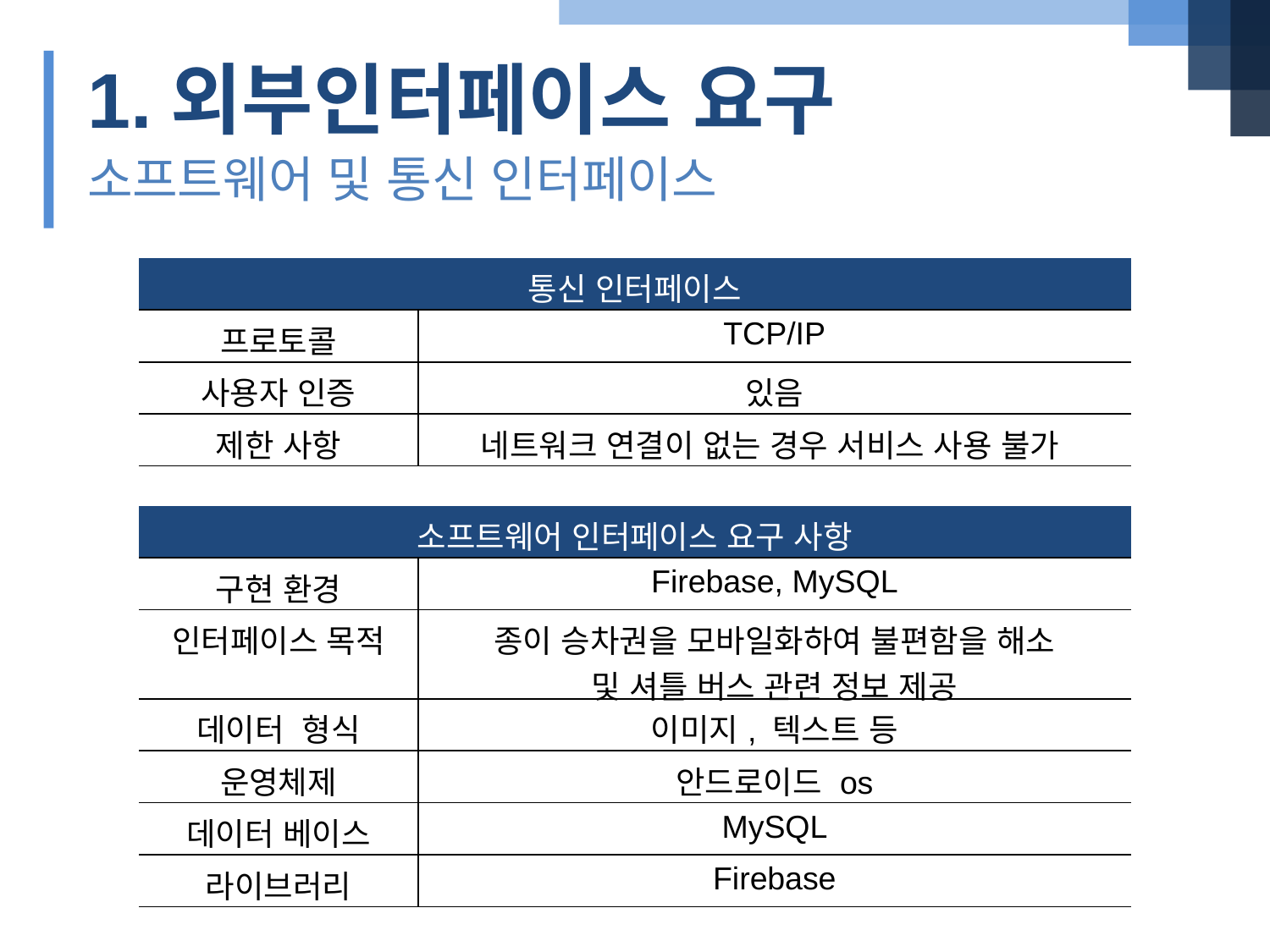

1.외부인터페이스 요구

소프트웨어 및 통신 인터페이스
| 통신 인터페이스 |  |
| --- | --- |
| 프로토콜 | TCP/IP |
| 사용자 인증 | 있음 |
| 제한 사항 | 네트워크 연결이 없는 경우 서비스 사용 불가 |
| 소프트웨어 인터페이스 요구 사항 |  |
| --- | --- |
| 구현 환경 | Firebase, MySQL |
| 인터페이스 목적 | 종이 승차권을 모바일화하여 불편함을 해소 및 셔틀 버스 관련 정보 제공 |
| 데이터 형식 | 이미지, 텍스트 등 |
| 운영체제 | 안드로이드 os |
| 데이터 베이스 | MySQL |
| 라이브러리 | Firebase |